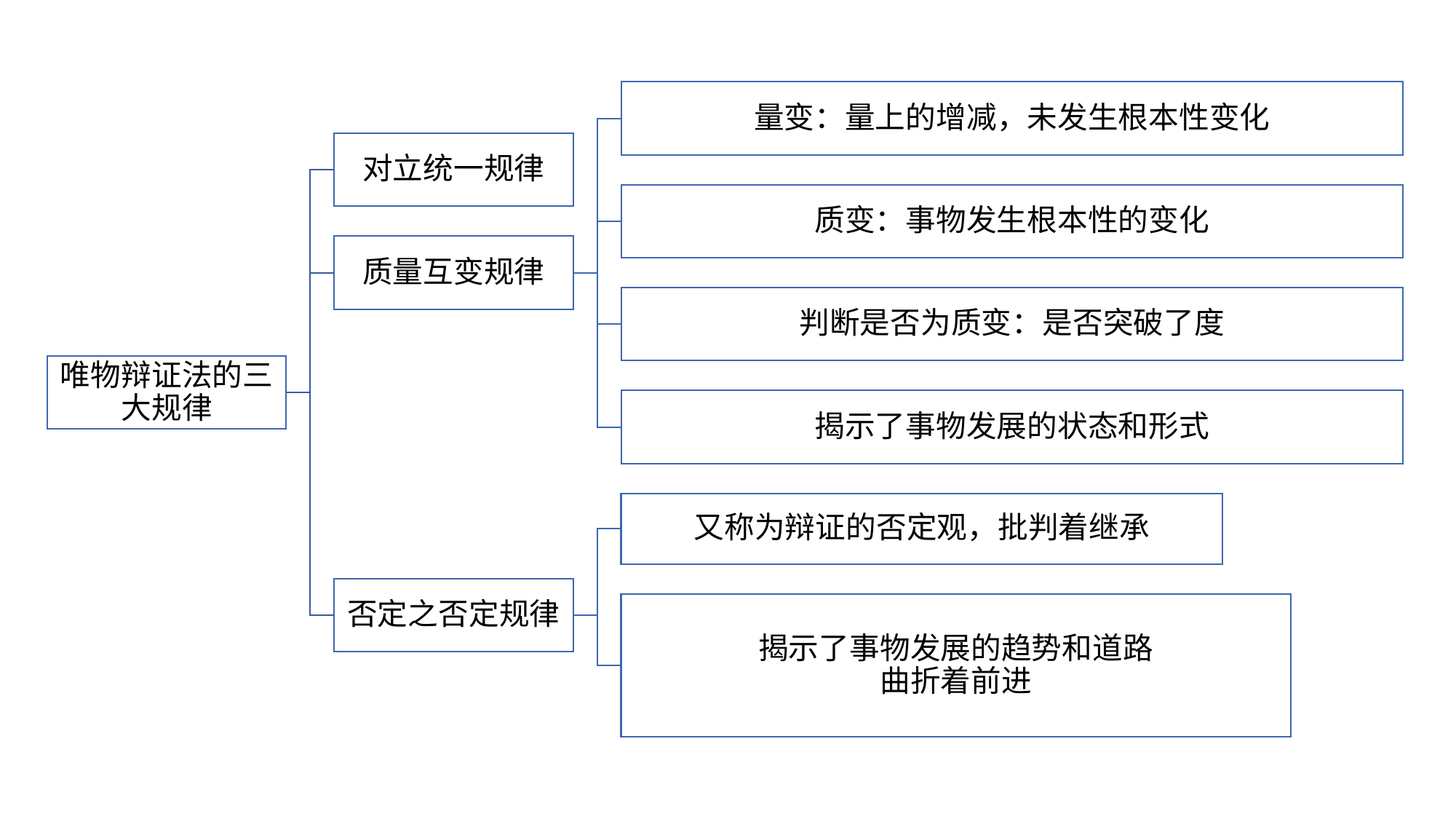

唯物辩证法的三大规律
对立统一规律
质量互变规律
量变：量上的增减，未发生根本性变化
质变：事物发生根本性的变化
判断是否为质变：是否突破了度
揭示了事物发展的状态和形式
否定之否定规律
又称为辩证的否定观，批判着继承
揭示了事物发展的趋势和道路
曲折着前进